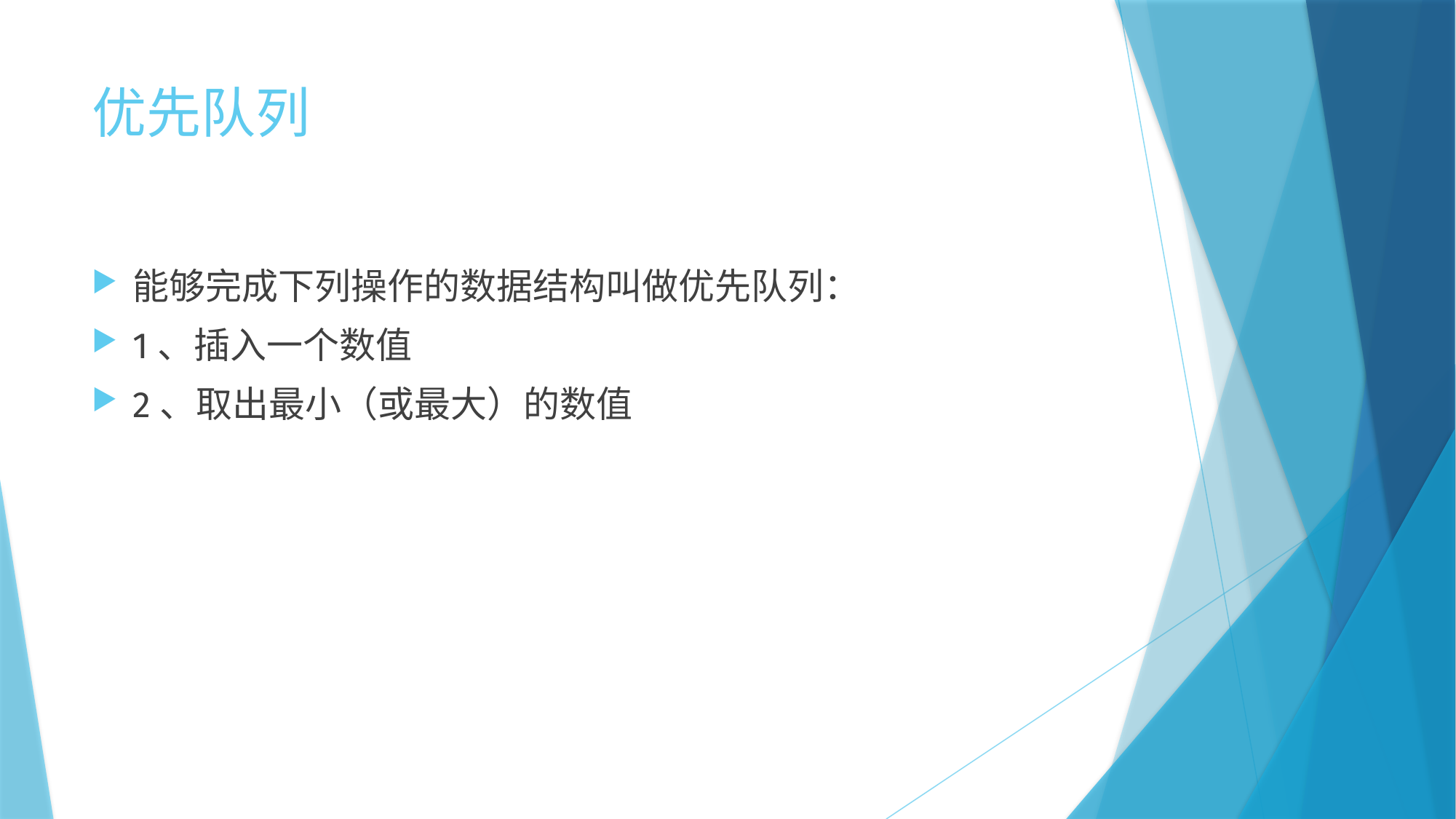

# 优先队列
能够完成下列操作的数据结构叫做优先队列：
1、插入一个数值
2、取出最小（或最大）的数值